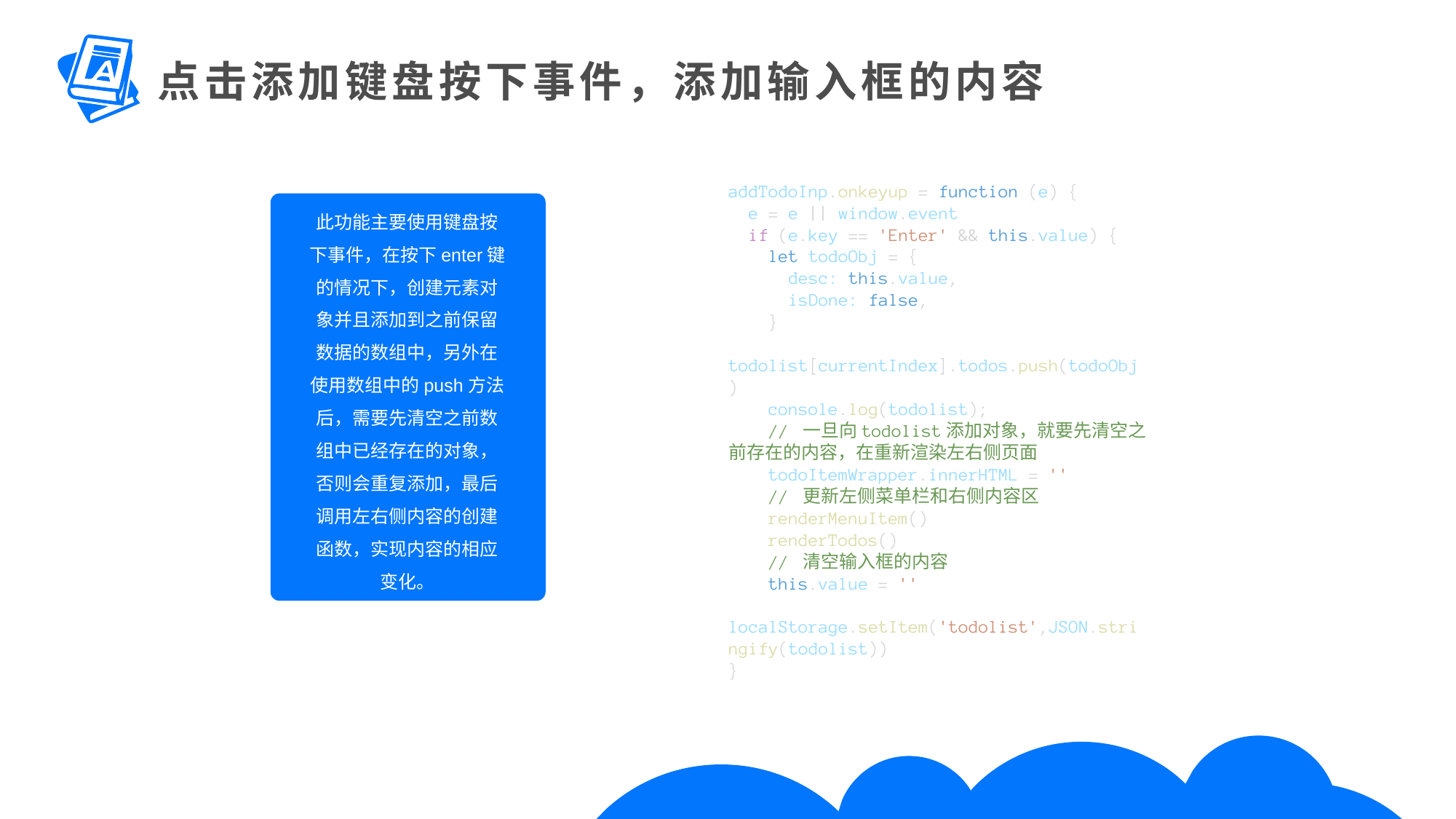

点击添加键盘按下事件，添加输入框的内容
addTodoInp.onkeyup = function (e) {
  e = e || window.event
  if (e.key == 'Enter' && this.value) {
    let todoObj = {
      desc: this.value,
      isDone: false,
    }
todolist[currentIndex].todos.push(todoObj)
    console.log(todolist);
    // 一旦向todolist添加对象，就要先清空之前存在的内容，在重新渲染左右侧页面
    todoItemWrapper.innerHTML = ''
    // 更新左侧菜单栏和右侧内容区
    renderMenuItem()
    renderTodos()
    // 清空输入框的内容
    this.value = ''
  localStorage.setItem('todolist',JSON.stringify(todolist))
}

此功能主要使用键盘按下事件，在按下enter键的情况下，创建元素对象并且添加到之前保留数据的数组中，另外在使用数组中的push方法后，需要先清空之前数组中已经存在的对象，否则会重复添加，最后调用左右侧内容的创建函数，实现内容的相应变化。
04
添加标题
添加标题
添加标题

此处添加详细文本描述，文字内容建议与标题相关尽量简洁生动……
此处添加详细文本描述，文字内容建议与标题相关尽量简洁生动……